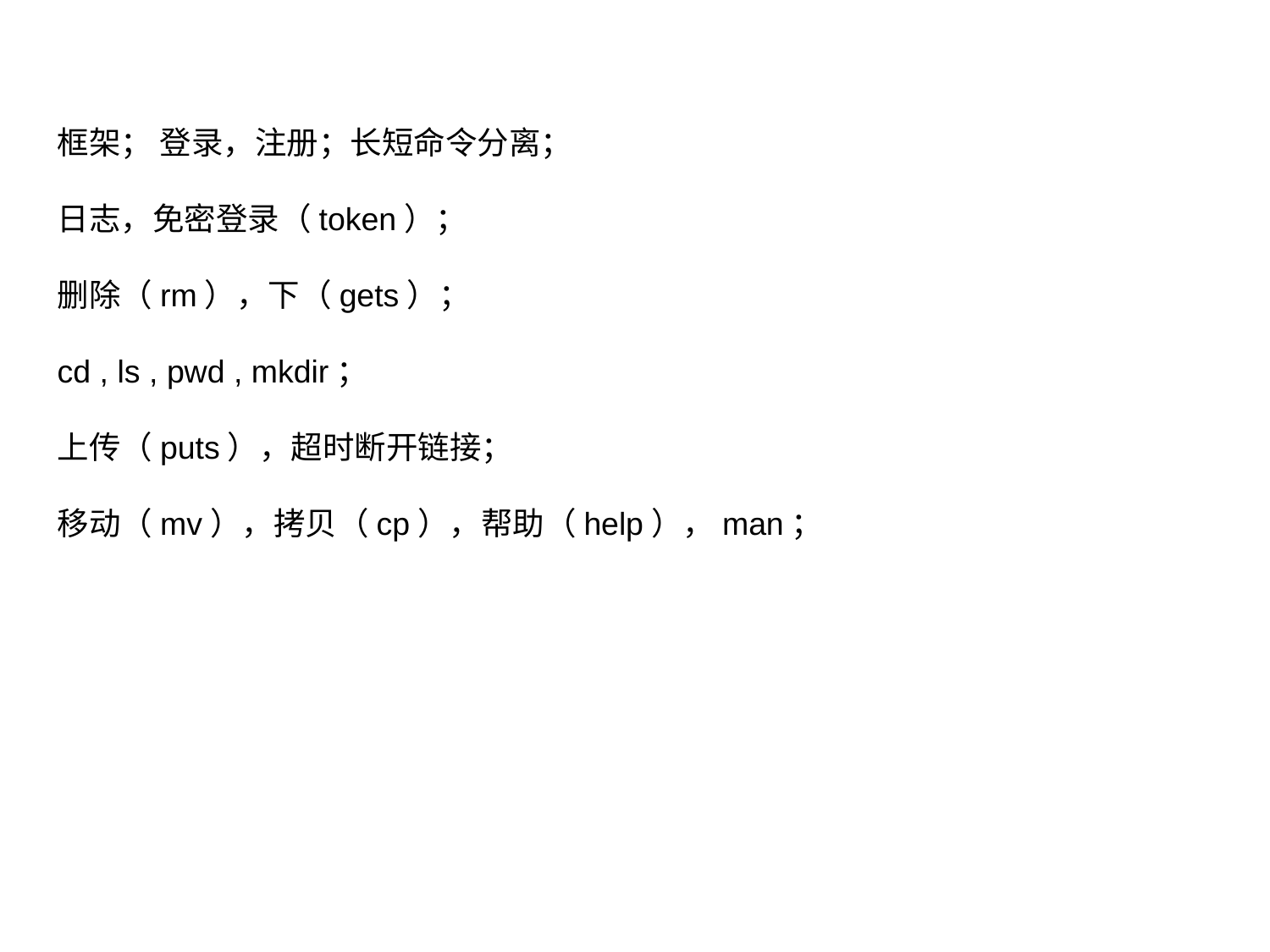

框架； 登录，注册；长短命令分离；

日志，免密登录（token）；

删除（rm），下（gets）；

cd , ls , pwd , mkdir；

上传（puts），超时断开链接；

移动（mv），拷贝（cp），帮助（help），man；